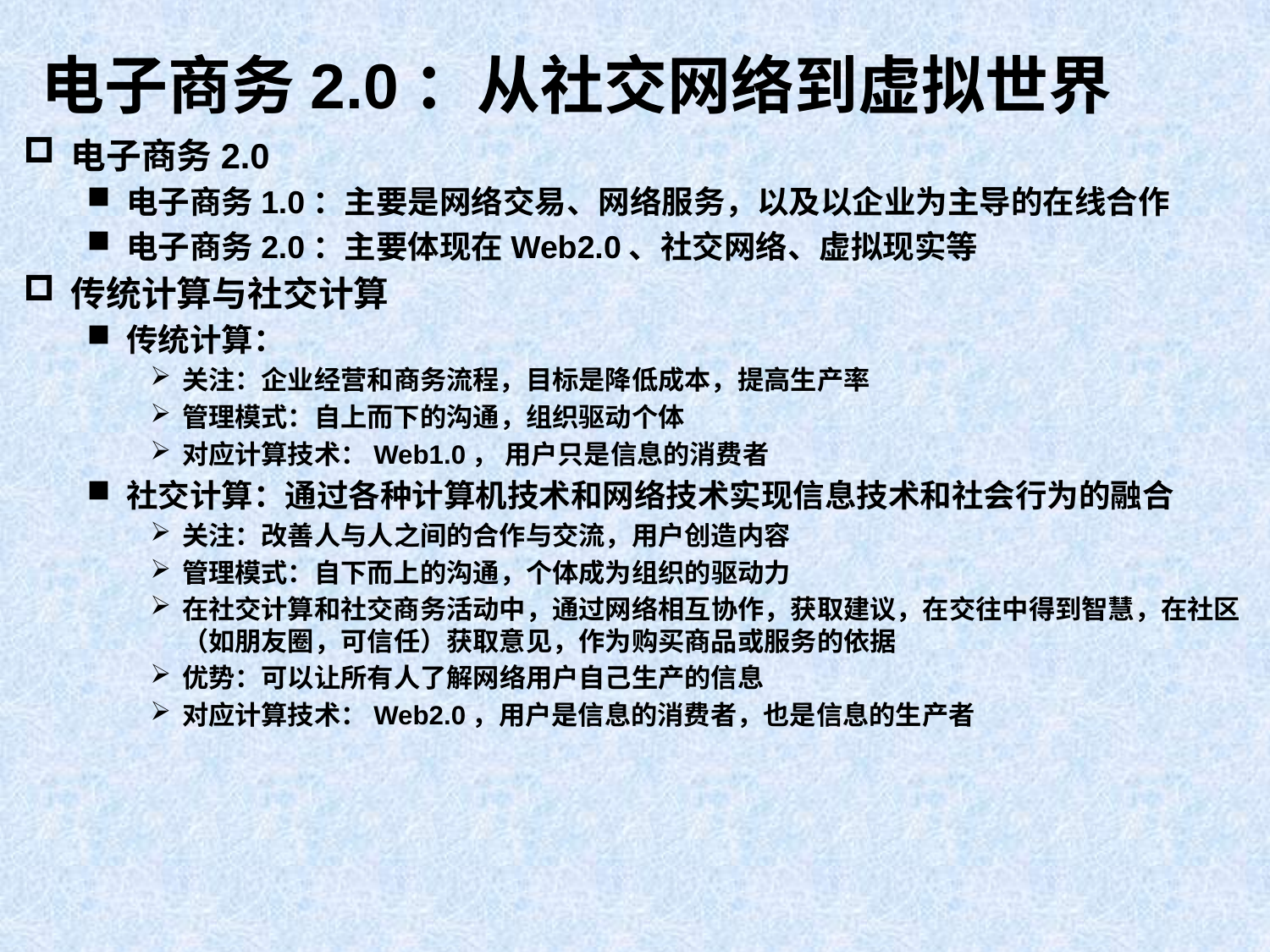

# 电子商务2.0：从社交网络到虚拟世界
电子商务2.0
电子商务1.0：主要是网络交易、网络服务，以及以企业为主导的在线合作
电子商务2.0：主要体现在Web2.0、社交网络、虚拟现实等
传统计算与社交计算
传统计算：
关注：企业经营和商务流程，目标是降低成本，提高生产率
管理模式：自上而下的沟通，组织驱动个体
对应计算技术：Web1.0， 用户只是信息的消费者
社交计算：通过各种计算机技术和网络技术实现信息技术和社会行为的融合
关注：改善人与人之间的合作与交流，用户创造内容
管理模式：自下而上的沟通，个体成为组织的驱动力
在社交计算和社交商务活动中，通过网络相互协作，获取建议，在交往中得到智慧，在社区（如朋友圈，可信任）获取意见，作为购买商品或服务的依据
优势：可以让所有人了解网络用户自己生产的信息
对应计算技术：Web2.0，用户是信息的消费者，也是信息的生产者